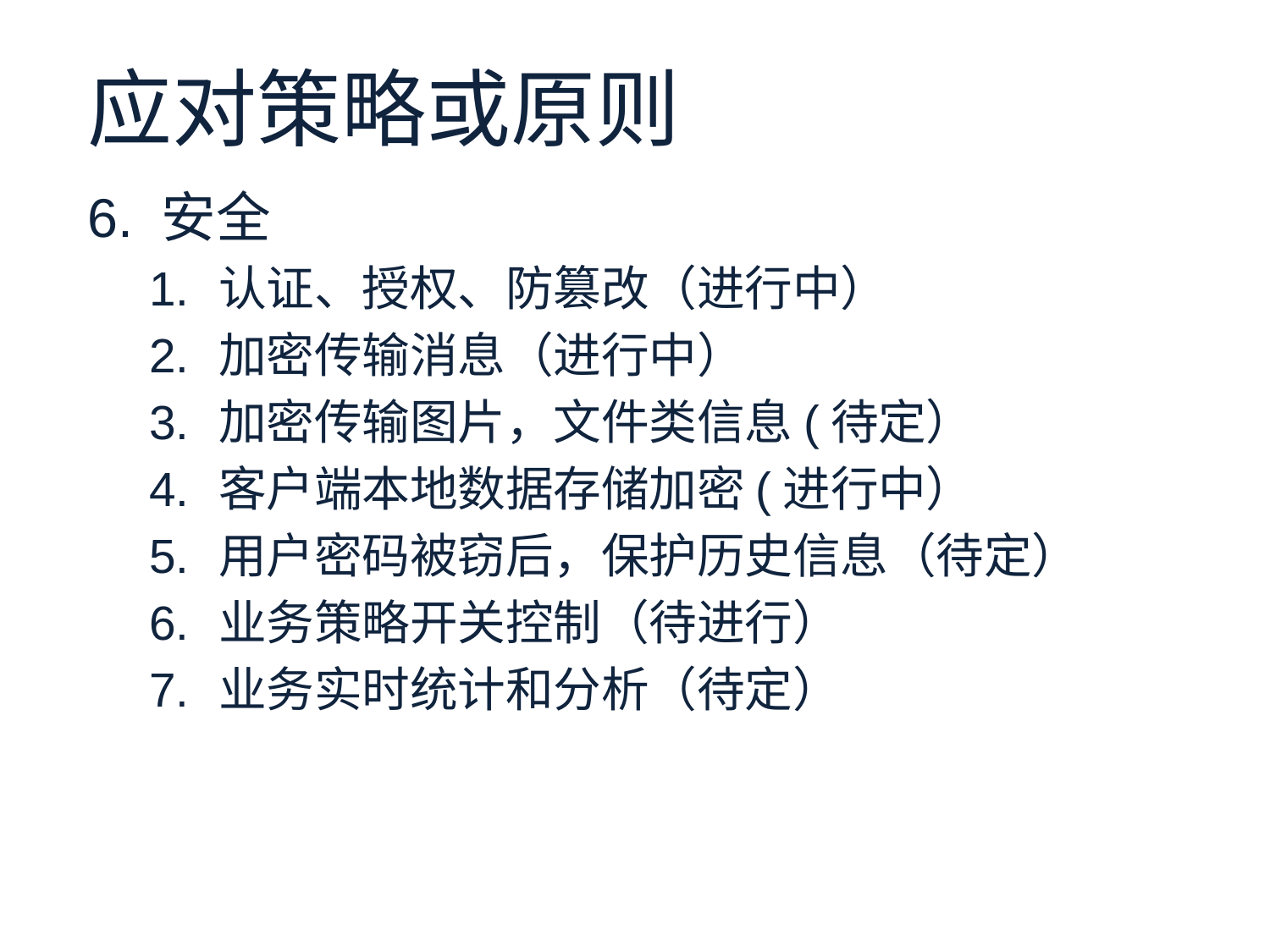

# 应对策略或原则
6. 安全
认证、授权、防篡改（进行中）
加密传输消息（进行中）
加密传输图片，文件类信息(待定）
客户端本地数据存储加密(进行中）
用户密码被窃后，保护历史信息（待定）
业务策略开关控制（待进行）
业务实时统计和分析（待定）